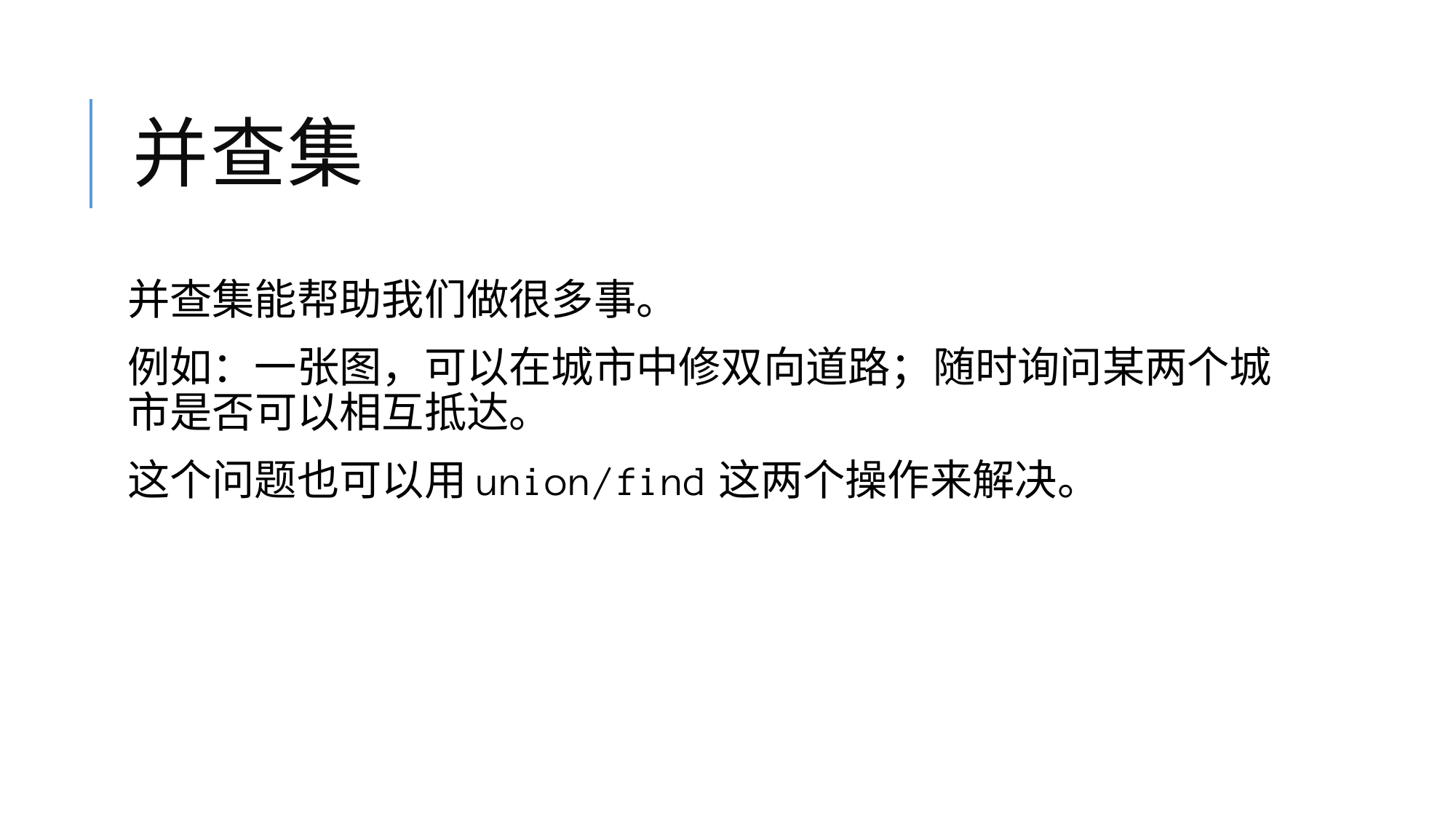

# 并查集
并查集能帮助我们做很多事。
例如：一张图，可以在城市中修双向道路；随时询问某两个城市是否可以相互抵达。
这个问题也可以用union/find这两个操作来解决。